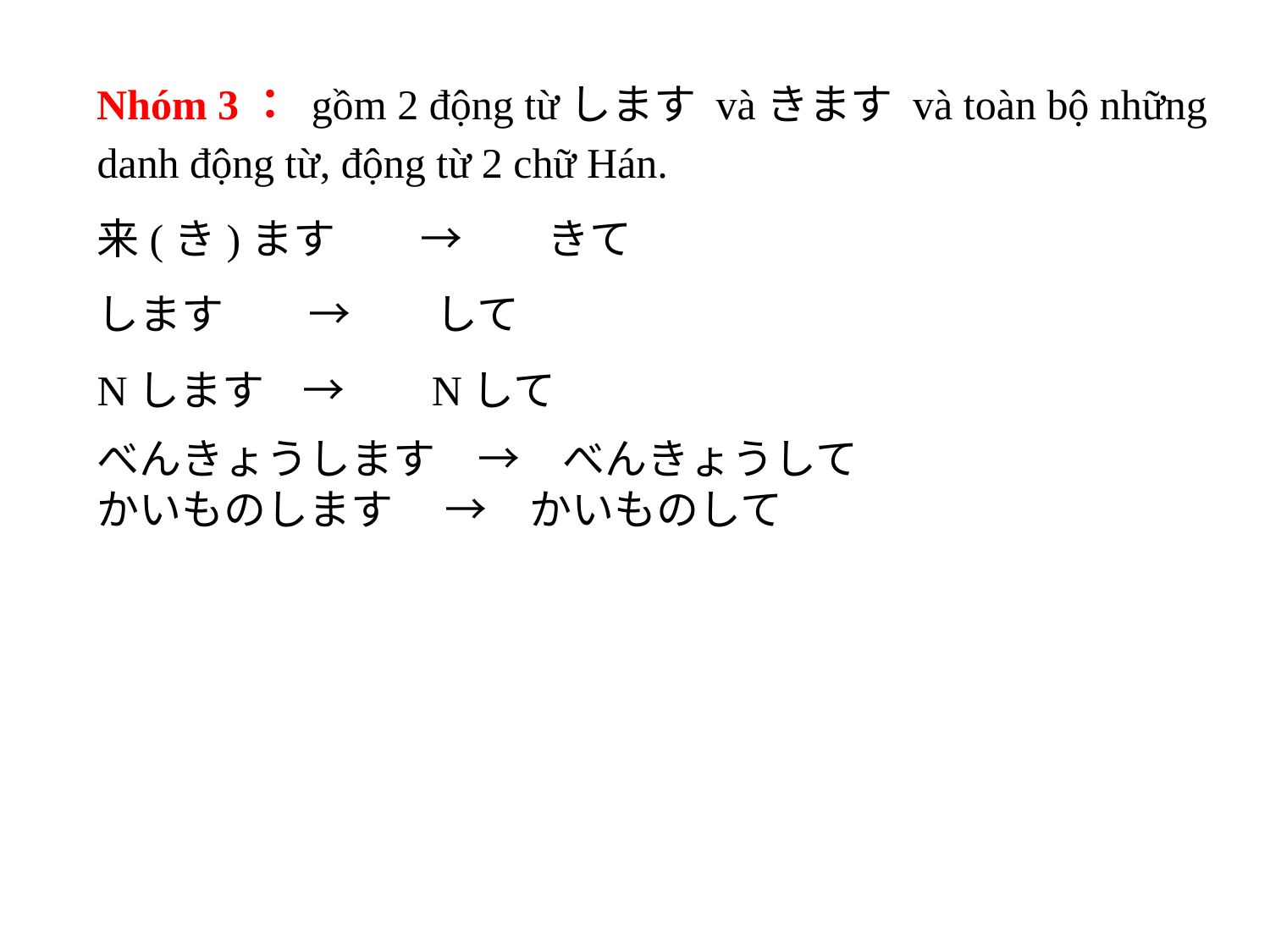

Nhóm 3： gồm 2 động từします vàきます và toàn bộ những danh động từ, động từ 2 chữ Hán.
来(き)ます　　→　　きて
します　　→　　して
Nします    →        Nして
べんきょうします　→　べんきょうして
かいものします　 →　かいものして